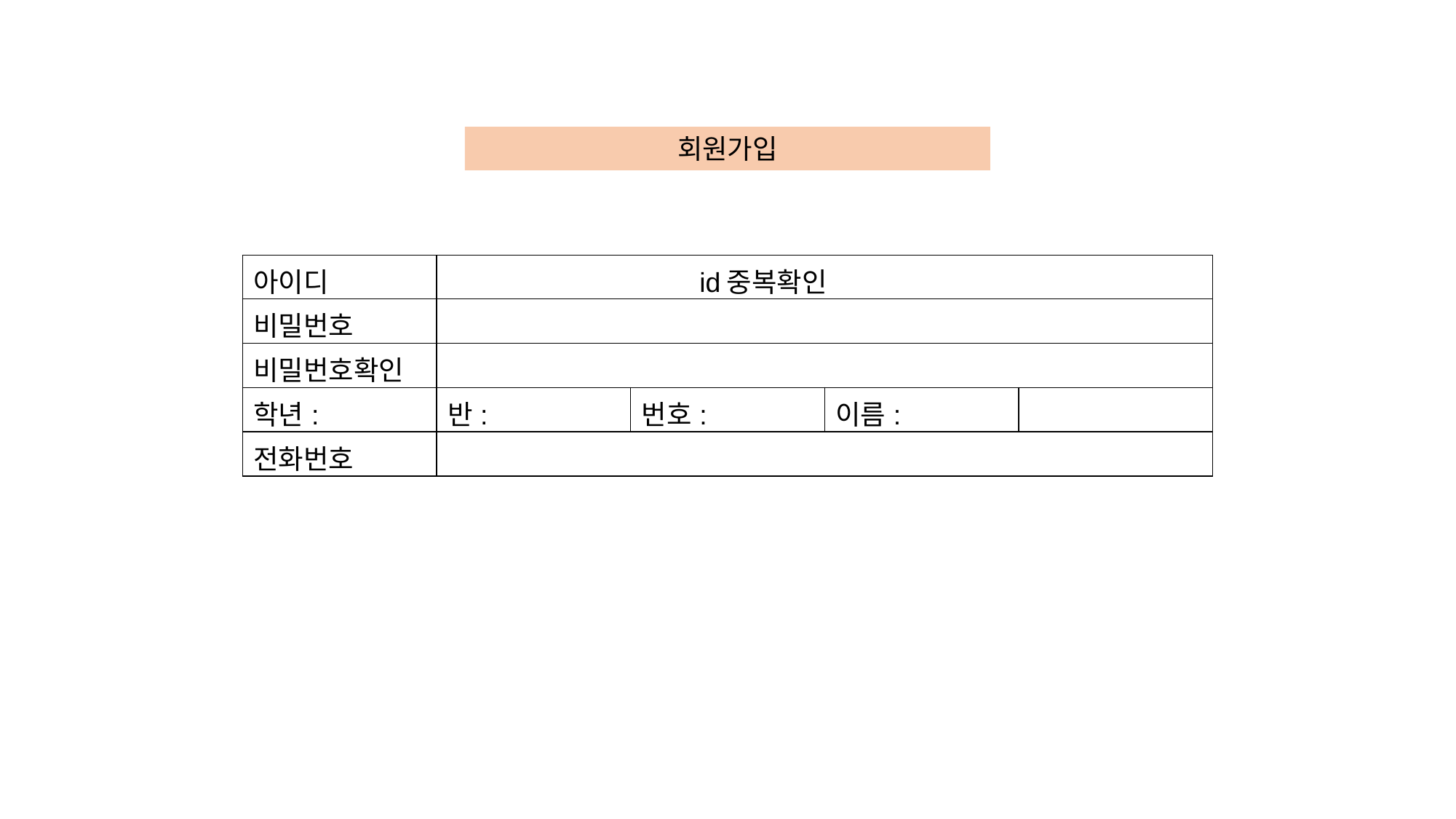

회원가입
| 아이디 | id중복확인 |  |  |  |
| --- | --- | --- | --- | --- |
| 비밀번호 |  |  |  |  |
| 비밀번호확인 |  |  |  |  |
| 학년: | 반: | 번호: | 이름: |  |
| 전화번호 |  |  |  |  |